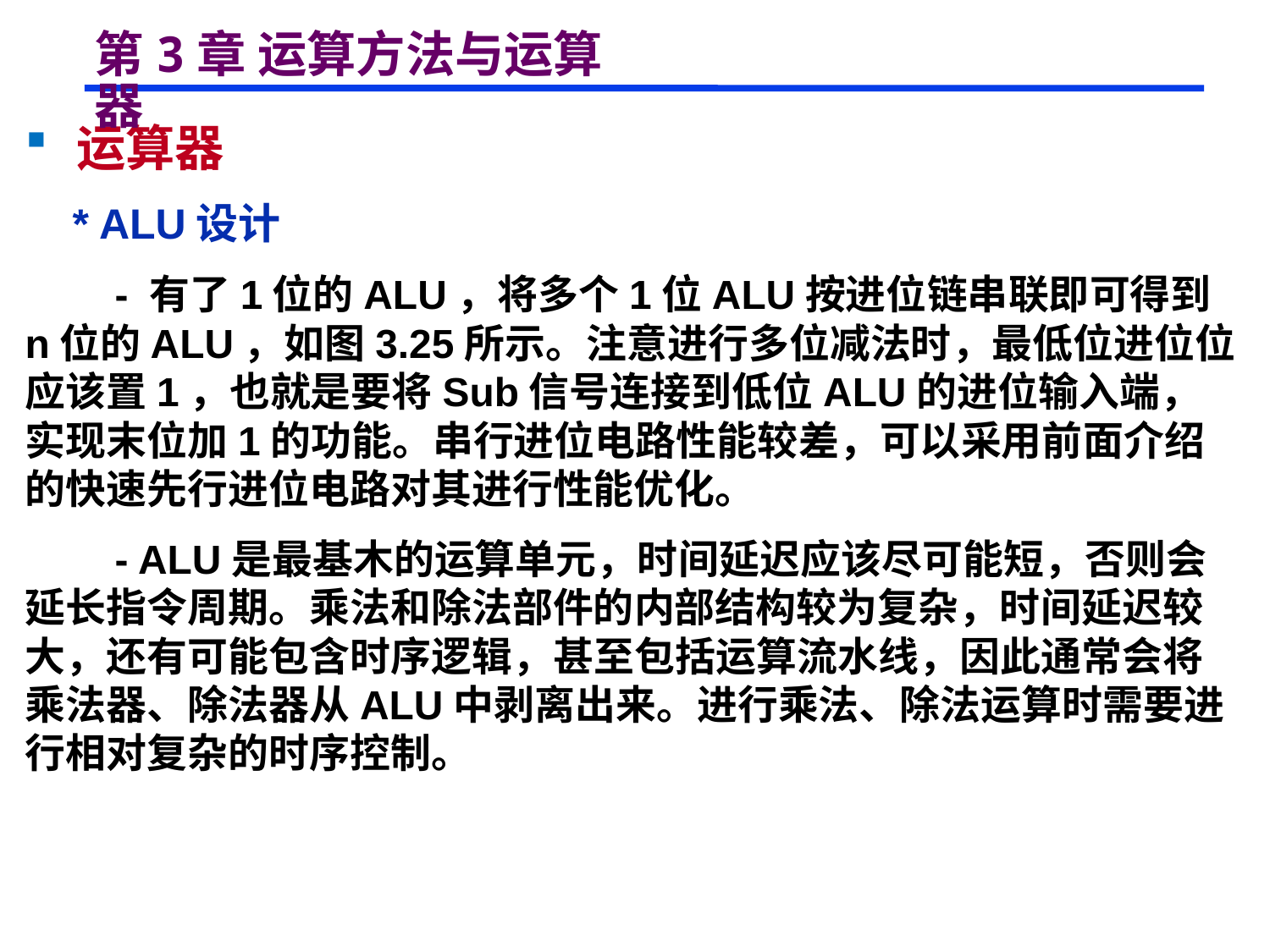

# 第3章 运算方法与运算器
 运算器
    * ALU设计
        - 有了1位的ALU，将多个1位ALU按进位链串联即可得到n位的ALU，如图3.25所示。注意进行多位减法时，最低位进位位应该置1，也就是要将Sub信号连接到低位ALU的进位输入端，实现末位加1的功能。串行进位电路性能较差，可以采用前面介绍的快速先行进位电路对其进行性能优化。
        - ALU是最基木的运算单元，时间延迟应该尽可能短，否则会延长指令周期。乘法和除法部件的内部结构较为复杂，时间延迟较大，还有可能包含时序逻辑，甚至包括运算流水线，因此通常会将乘法器、除法器从ALU中剥离出来。进行乘法、除法运算时需要进行相对复杂的时序控制。